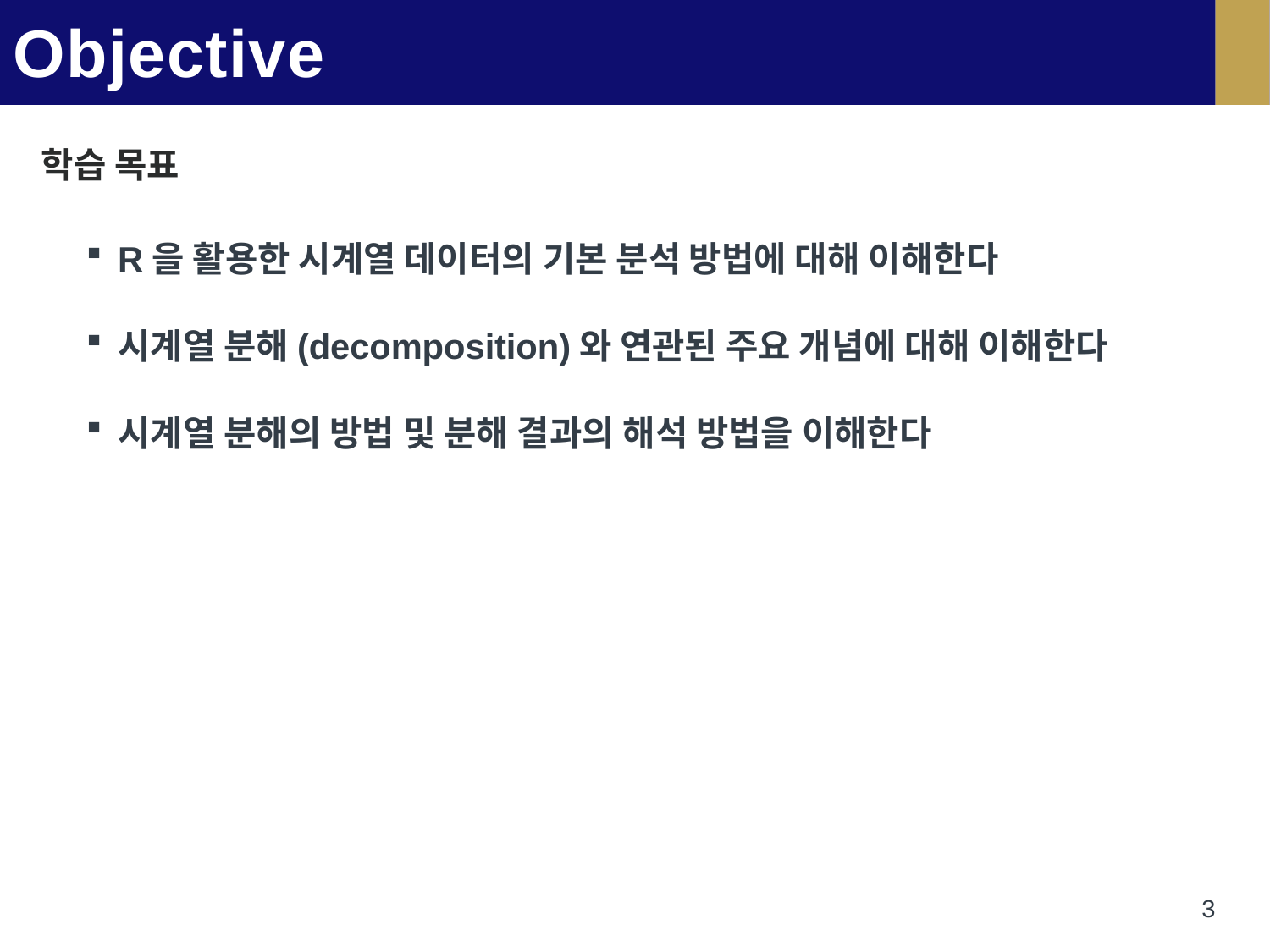

# Objectives
학습 목표

R을 활용한 시계열 데이터의 기본 분석 방법에 대해 이해한다

시계열 분해(decomposition)와 연관된 주요 개념에 대해 이해한다

시계열 분해의 방법 및 분해 결과의 해석 방법을 이해한다
3